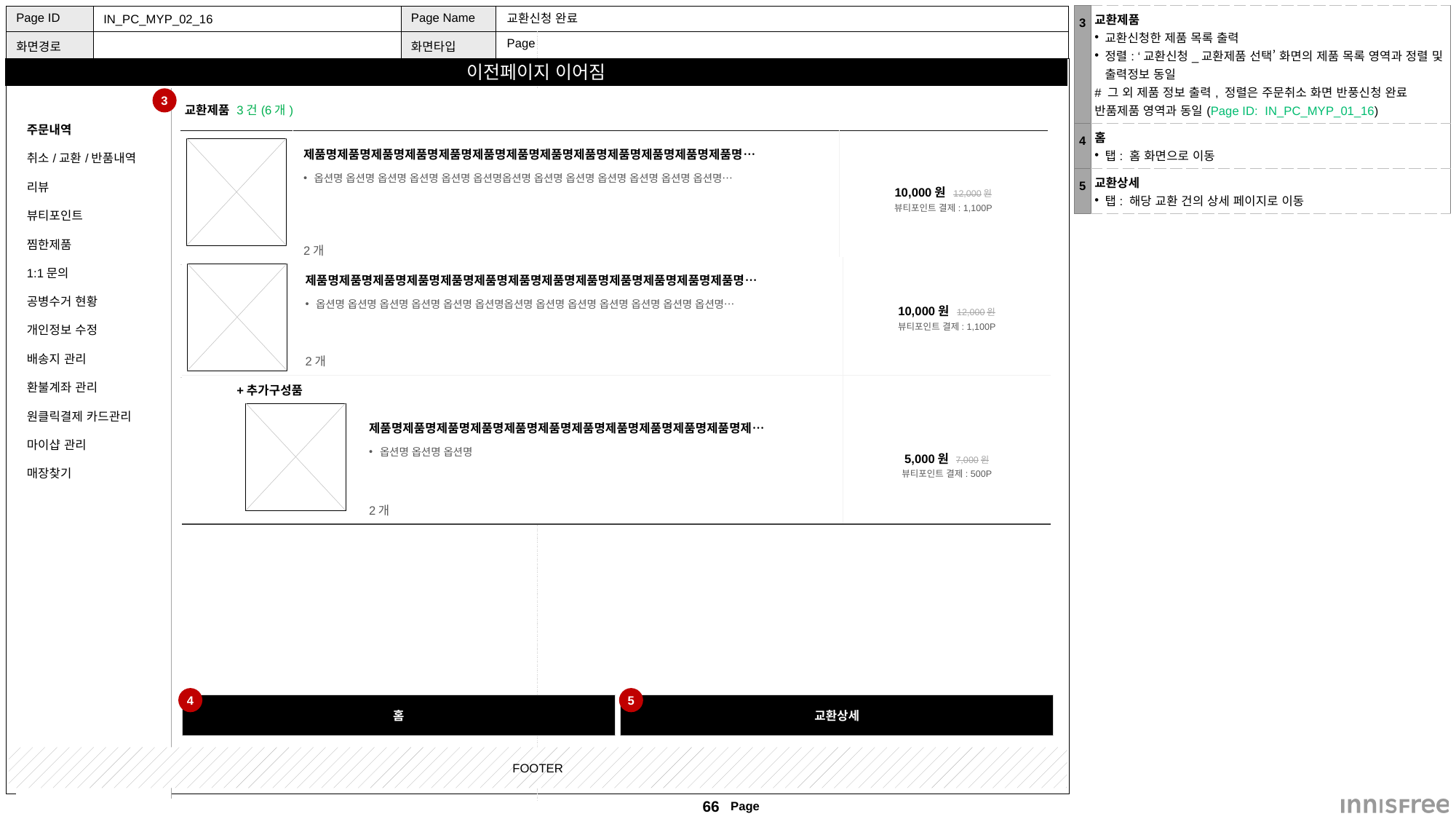

| 3 | 교환제품 교환신청한 제품 목록 출력 정렬: ‘교환신청\_교환제품 선택’ 화면의 제품 목록 영역과 정렬 및 출력정보 동일 # 그 외 제품 정보 출력, 정렬은 주문취소 화면 반풍신청 완료 반품제품 영역과 동일(Page ID: IN\_PC\_MYP\_01\_16) |
| --- | --- |
| 4 | 홈 탭: 홈 화면으로 이동 |
| 5 | 교환상세 탭: 해당 교환 건의 상세 페이지로 이동 |
IN_PC_MYP_02_16
# 교환신청 완료
Page
| 주문내역 |
| --- |
| 취소/교환/반품내역 |
| 리뷰 |
| 뷰티포인트 |
| 찜한제품 |
| 1:1문의 |
| 공병수거 현황 |
| 개인정보 수정 |
| 배송지 관리 |
| 환불계좌 관리 |
| 원클릭결제 카드관리 |
| 마이샵 관리 |
| 매장찾기 |
|  |
3
| 교환제품 3건(6개) |  |  |
| --- | --- | --- |
|  | 제품명제품명제품명제품명제품명제품명제품명제품명제품명제품명제품명제품명제품명… 옵션명 옵션명 옵션명 옵션명 옵션명 옵션명옵션명 옵션명 옵션명 옵션명 옵션명 옵션명 옵션명… | 10,000원 12,000원 뷰티포인트 결제: 1,100P |
|  | 2개 |  |
|  |  |  |

|  |  | 제품명제품명제품명제품명제품명제품명제품명제품명제품명제품명제품명제품명제품명… 옵션명 옵션명 옵션명 옵션명 옵션명 옵션명옵션명 옵션명 옵션명 옵션명 옵션명 옵션명 옵션명… |  | 10,000원 12,000원 뷰티포인트 결제: 1,100P |
| --- | --- | --- | --- | --- |
|  |  | 2개 |  |  |
|  | +추가구성품 |  |  |  |
|  |  |  | 제품명제품명제품명제품명제품명제품명제품명제품명제품명제품명제품명제… 옵션명 옵션명 옵션명 | 5,000원 7,000원 뷰티포인트 결제: 500P |
|  |  |  | 2개 |  |

4
5
홈
교환상세
FOOTER